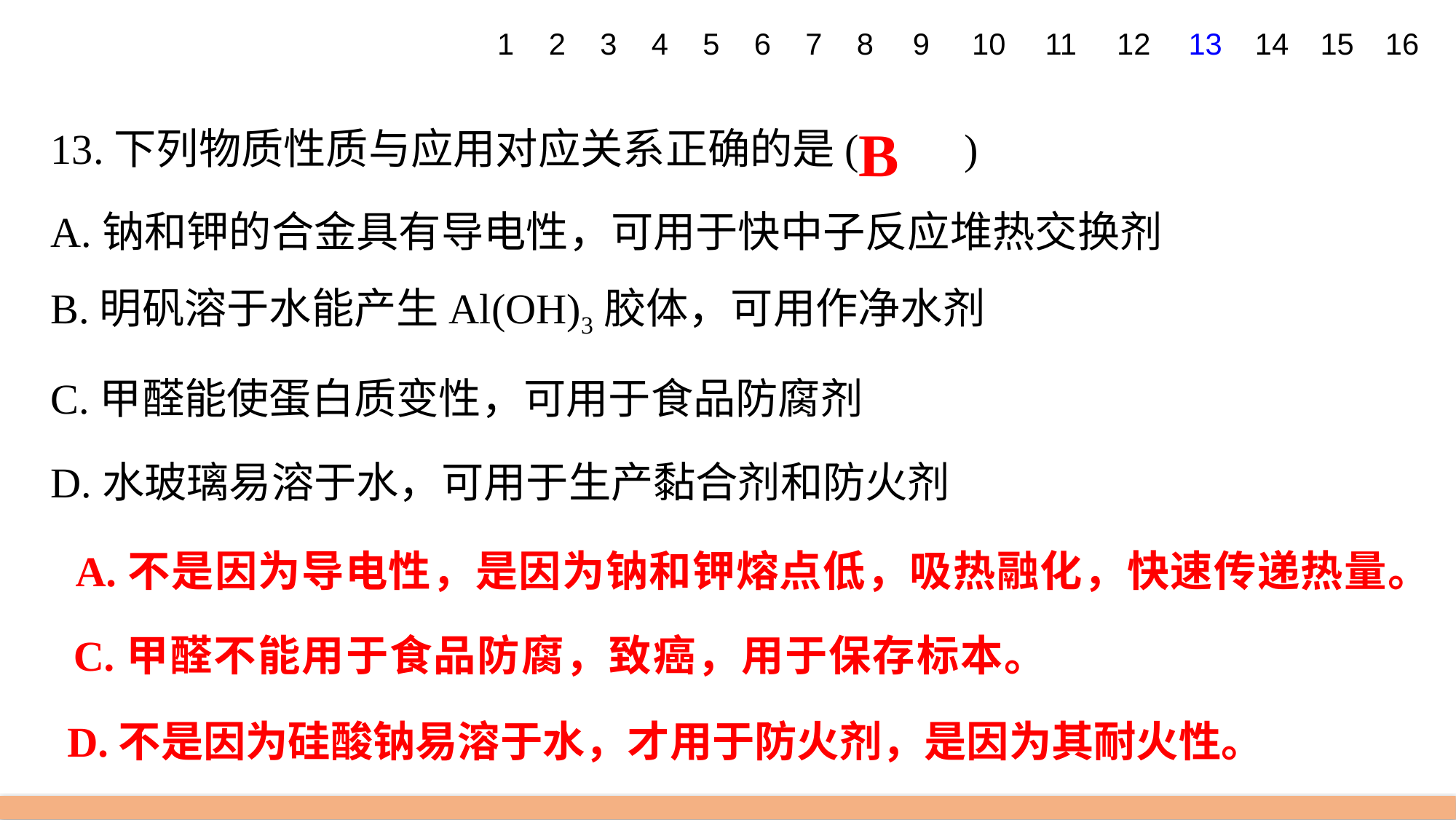

1
2
3
4
5
6
7
8
9
10
11
12
13
14
15
16
13.下列物质性质与应用对应关系正确的是(　　)
A.钠和钾的合金具有导电性，可用于快中子反应堆热交换剂
B.明矾溶于水能产生Al(OH)3胶体，可用作净水剂
C.甲醛能使蛋白质变性，可用于食品防腐剂
D.水玻璃易溶于水，可用于生产黏合剂和防火剂
B
A.不是因为导电性，是因为钠和钾熔点低，吸热融化，快速传递热量。
C.甲醛不能用于食品防腐，致癌，用于保存标本。
D.不是因为硅酸钠易溶于水，才用于防火剂，是因为其耐火性。